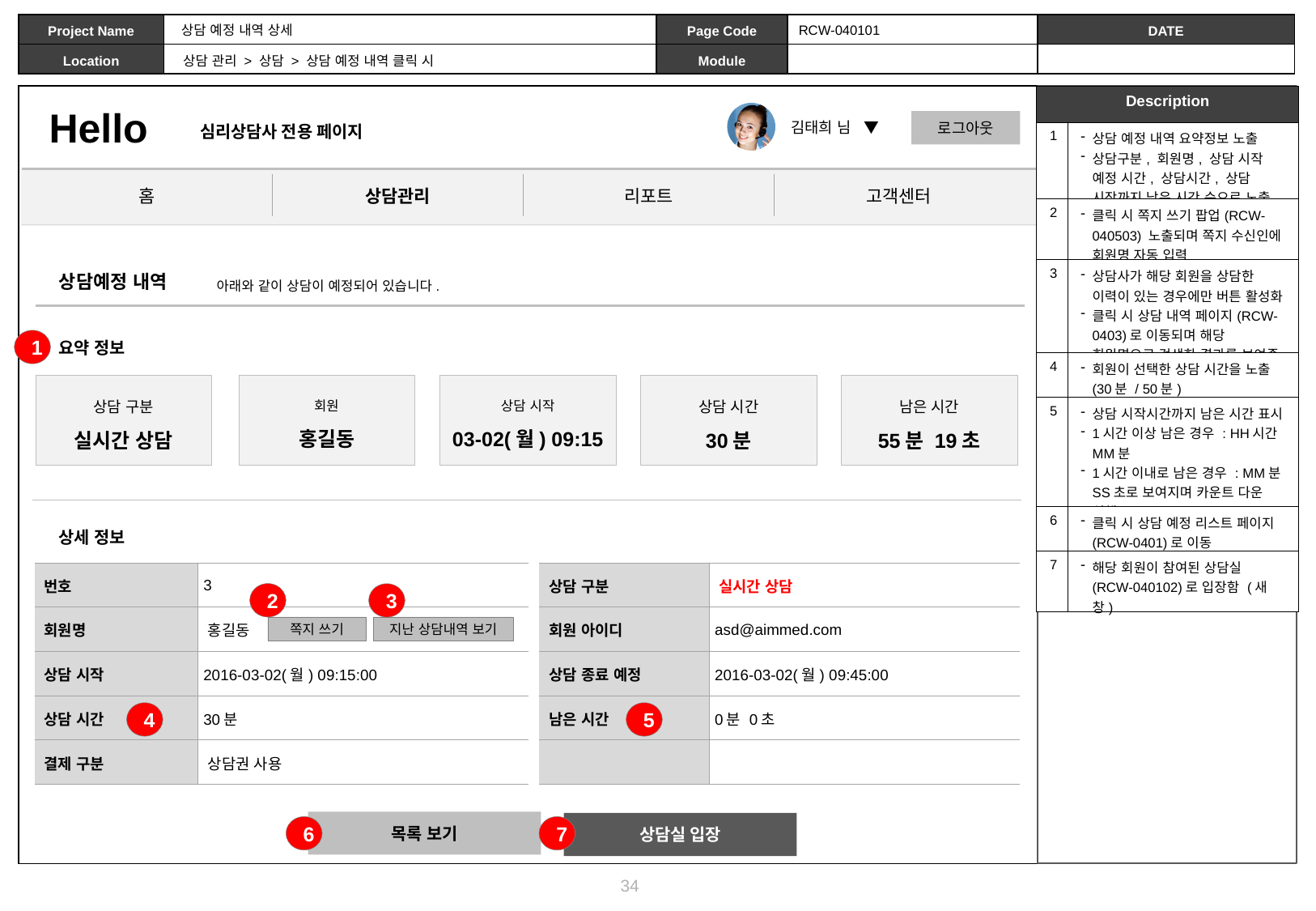

상담 예정 내역 상세
RCW-040101
상담 관리 > 상담 > 상담 예정 내역 클릭 시
| Description |  |
| --- | --- |
| 1 | 상담 예정 내역 요약정보 노출 상담구분, 회원명, 상담 시작 예정 시간, 상담시간, 상담 시작까지 남은 시간 순으로 노출 |
| 2 | 클릭 시 쪽지 쓰기 팝업(RCW-040503) 노출되며 쪽지 수신인에 회원명 자동 입력 |
| 3 | 상담사가 해당 회원을 상담한 이력이 있는 경우에만 버튼 활성화 클릭 시 상담 내역 페이지(RCW-0403)로 이동되며 해당 회원명으로 검색한 결과를 보여줌 |
| 4 | 회원이 선택한 상담 시간을 노출 (30분 / 50분) |
| 5 | 상담 시작시간까지 남은 시간 표시 1시간 이상 남은 경우 : HH시간 MM분 1시간 이내로 남은 경우 : MM분 SS초로 보여지며 카운트 다운 실행 |
| 6 | 클릭 시 상담 예정 리스트 페이지(RCW-0401)로 이동 |
| 7 | 해당 회원이 참여된 상담실(RCW-040102)로 입장함 (새 창) |
상담예정 내역
아래와 같이 상담이 예정되어 있습니다.
1
요약 정보
상담 구분
실시간 상담
회원
홍길동
상담 시작
03-02(월) 09:15
상담 시간
30분
남은 시간
55분 19초
상세 정보
| 번호 | 3 |  | 상담 구분 | 실시간 상담 |
| --- | --- | --- | --- | --- |
| 회원명 | 홍길동 |  | 회원 아이디 | asd@aimmed.com |
| 상담 시작 | 2016-03-02(월) 09:15:00 |  | 상담 종료 예정 | 2016-03-02(월) 09:45:00 |
| 상담 시간 | 30분 |  | 남은 시간 | 0분 0초 |
| 결제 구분 | 상담권 사용 |  |  |  |
2
3
쪽지 쓰기
지난 상담내역 보기
4
5
목록 보기
상담실 입장
6
7
34